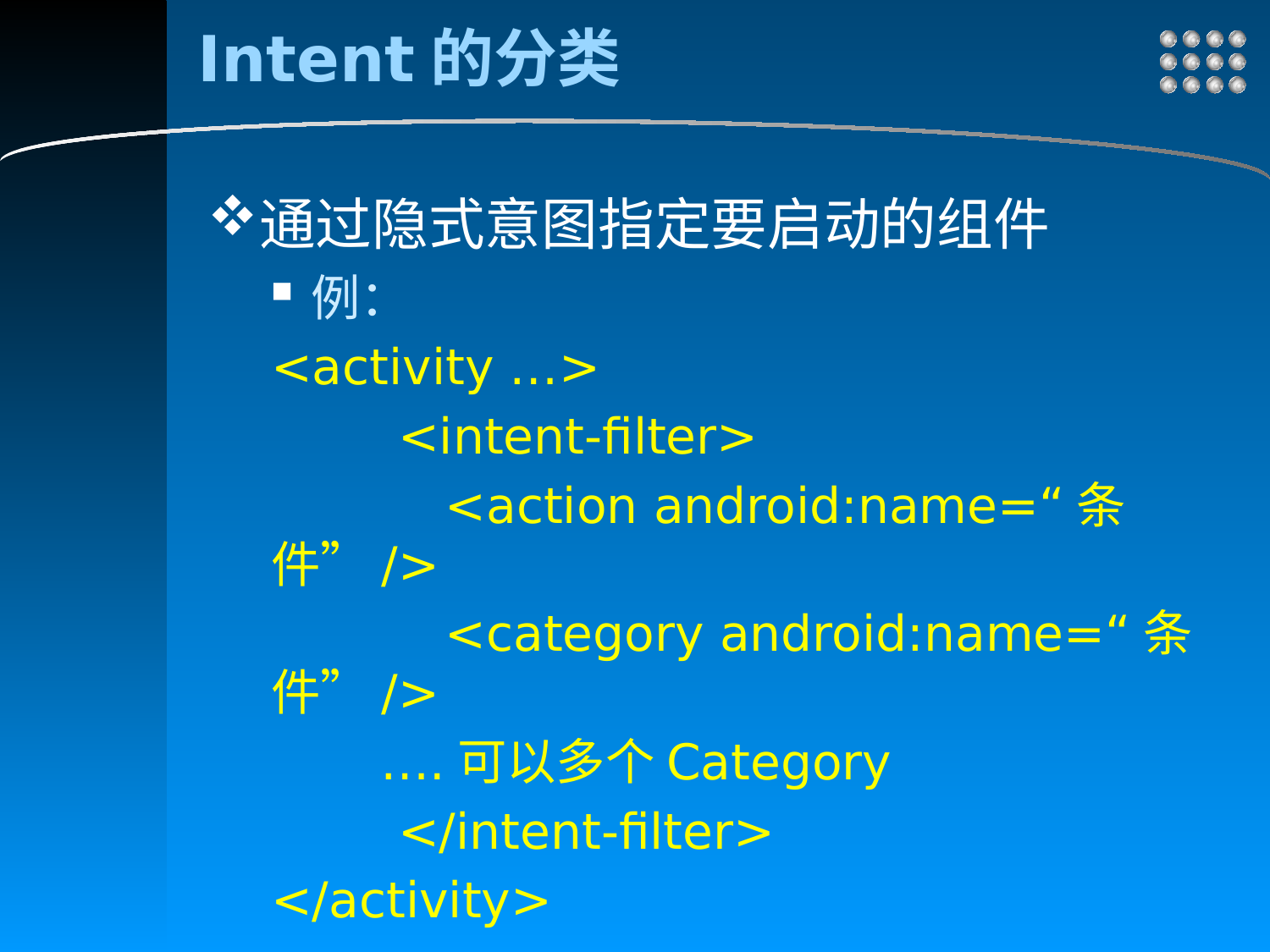

# Intent的分类
通过隐式意图指定要启动的组件
例：
<activity …>
	<intent-filter>
	   <action android:name=“条件”/>
	   <category android:name=“条件”/>
       ….可以多个Category
	</intent-filter>
</activity>